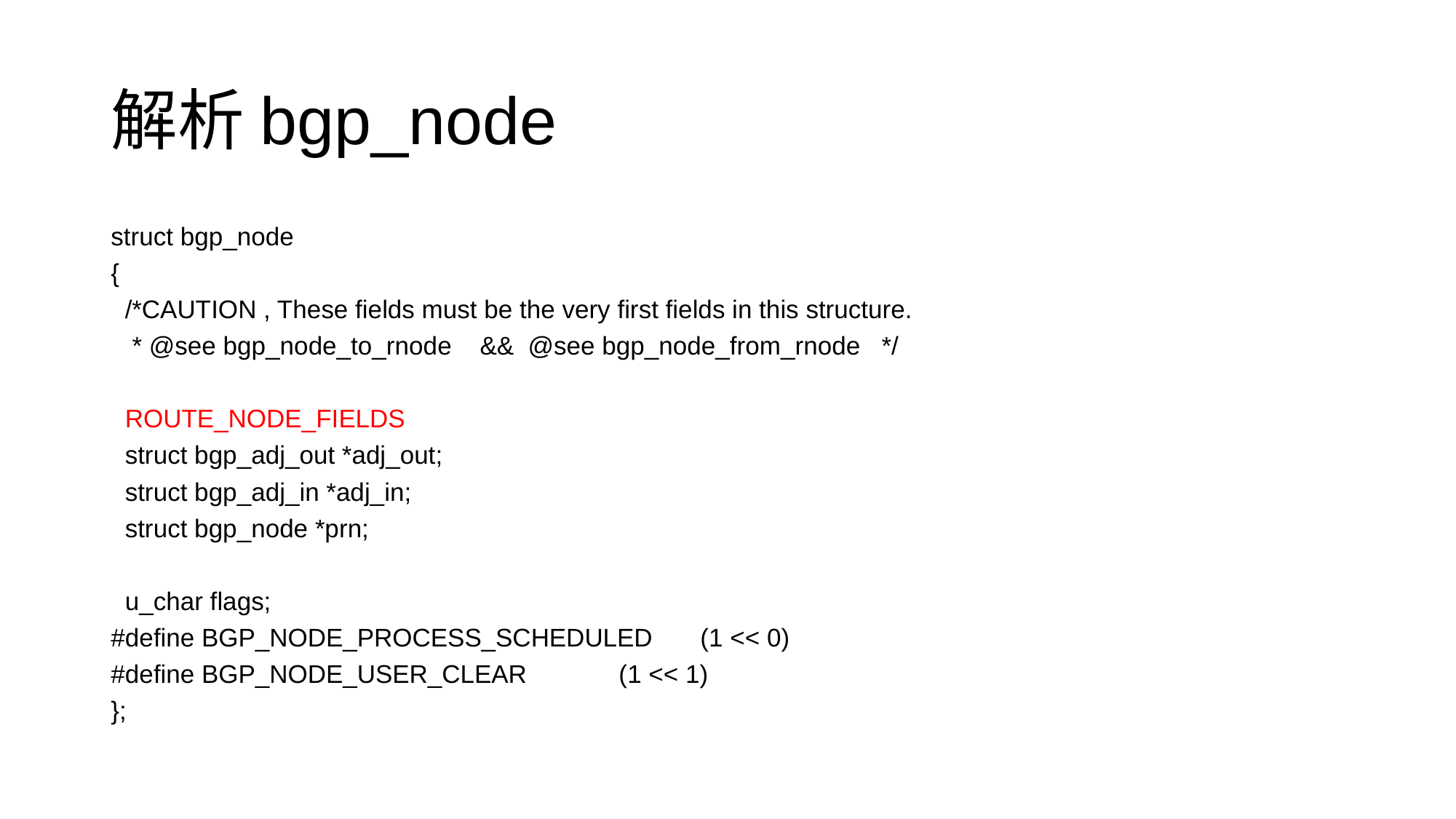

# 解析bgp_node
struct bgp_node
{
  /*CAUTION , These fields must be the very first fields in this structure.
   * @see bgp_node_to_rnode    &&  @see bgp_node_from_rnode   */

  ROUTE_NODE_FIELDS
  struct bgp_adj_out *adj_out;
  struct bgp_adj_in *adj_in;
  struct bgp_node *prn;

  u_char flags;
#define BGP_NODE_PROCESS_SCHEDULED	(1 << 0)
#define BGP_NODE_USER_CLEAR             (1 << 1)
};